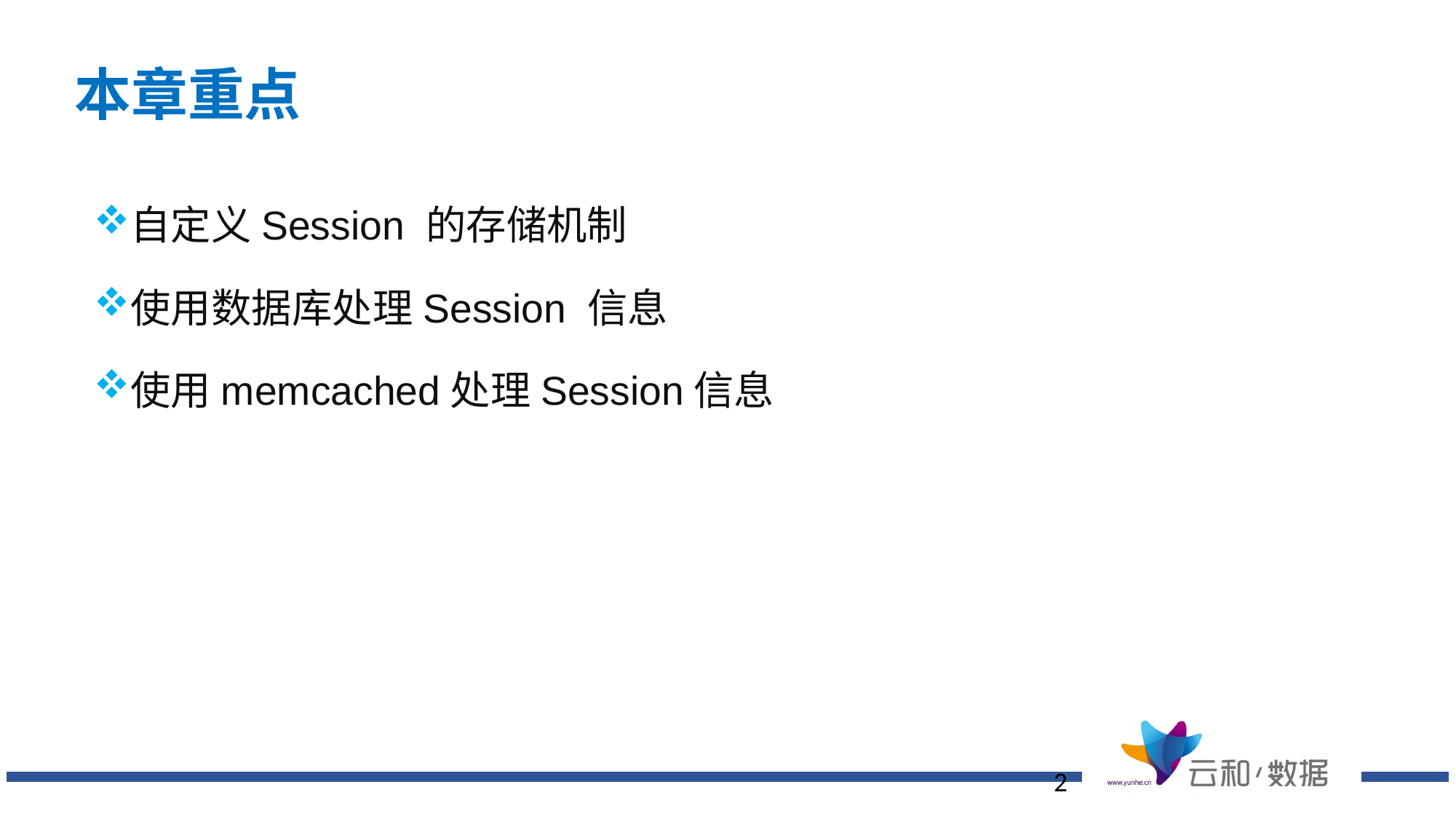

本章重点
自定义Session 的存储机制
使用数据库处理Session 信息
使用memcached处理Session信息

2